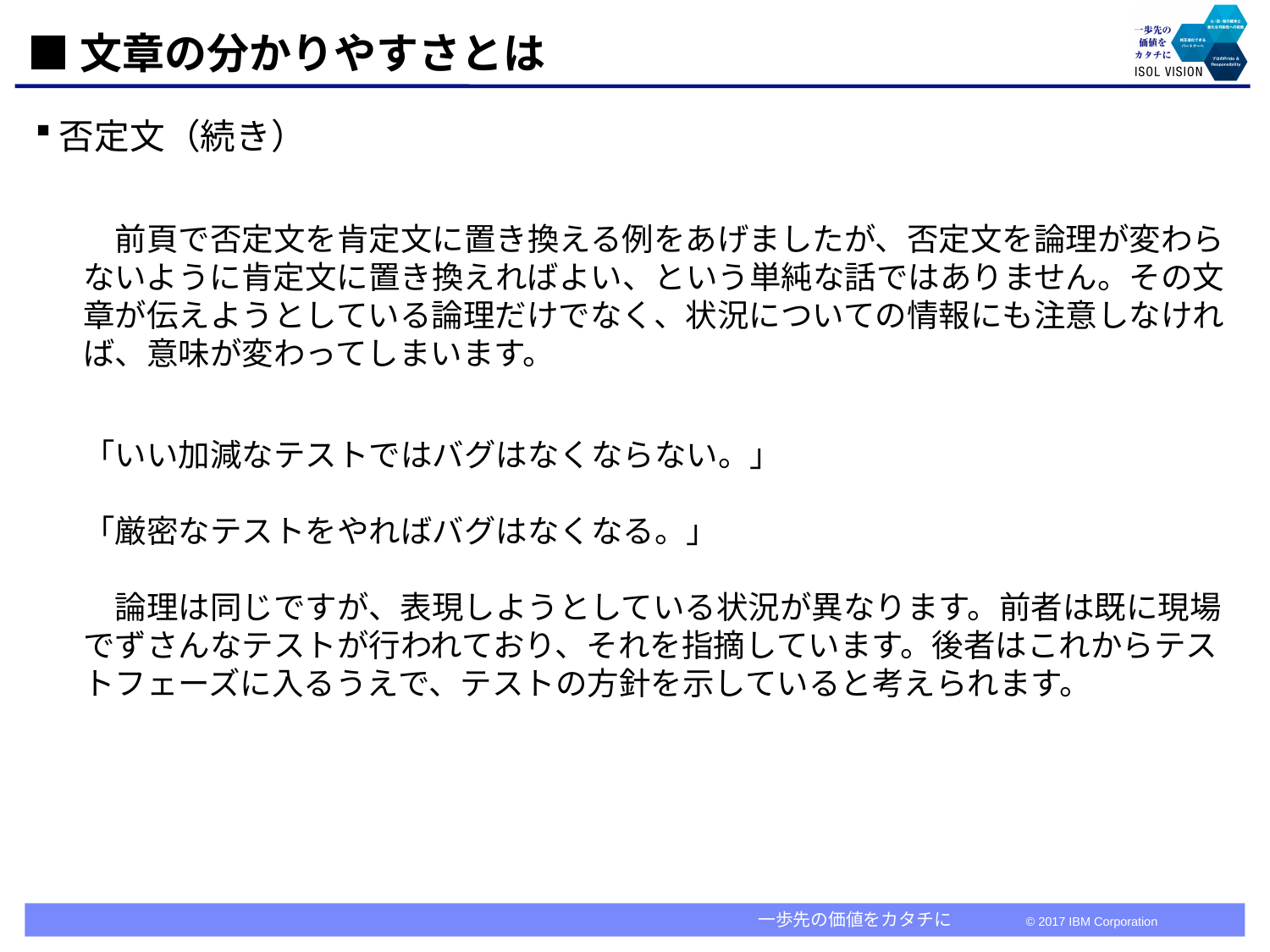

# ■文章の分かりやすさとは
否定文（続き）

　前頁で否定文を肯定文に置き換える例をあげましたが、否定文を論理が変わらないように肯定文に置き換えればよい、という単純な話ではありません。その文章が伝えようとしている論理だけでなく、状況についての情報にも注意しなければ、意味が変わってしまいます。

「いい加減なテストではバグはなくならない。」

「厳密なテストをやればバグはなくなる。」

　論理は同じですが、表現しようとしている状況が異なります。前者は既に現場でずさんなテストが行われており、それを指摘しています。後者はこれからテストフェーズに入るうえで、テストの方針を示していると考えられます。